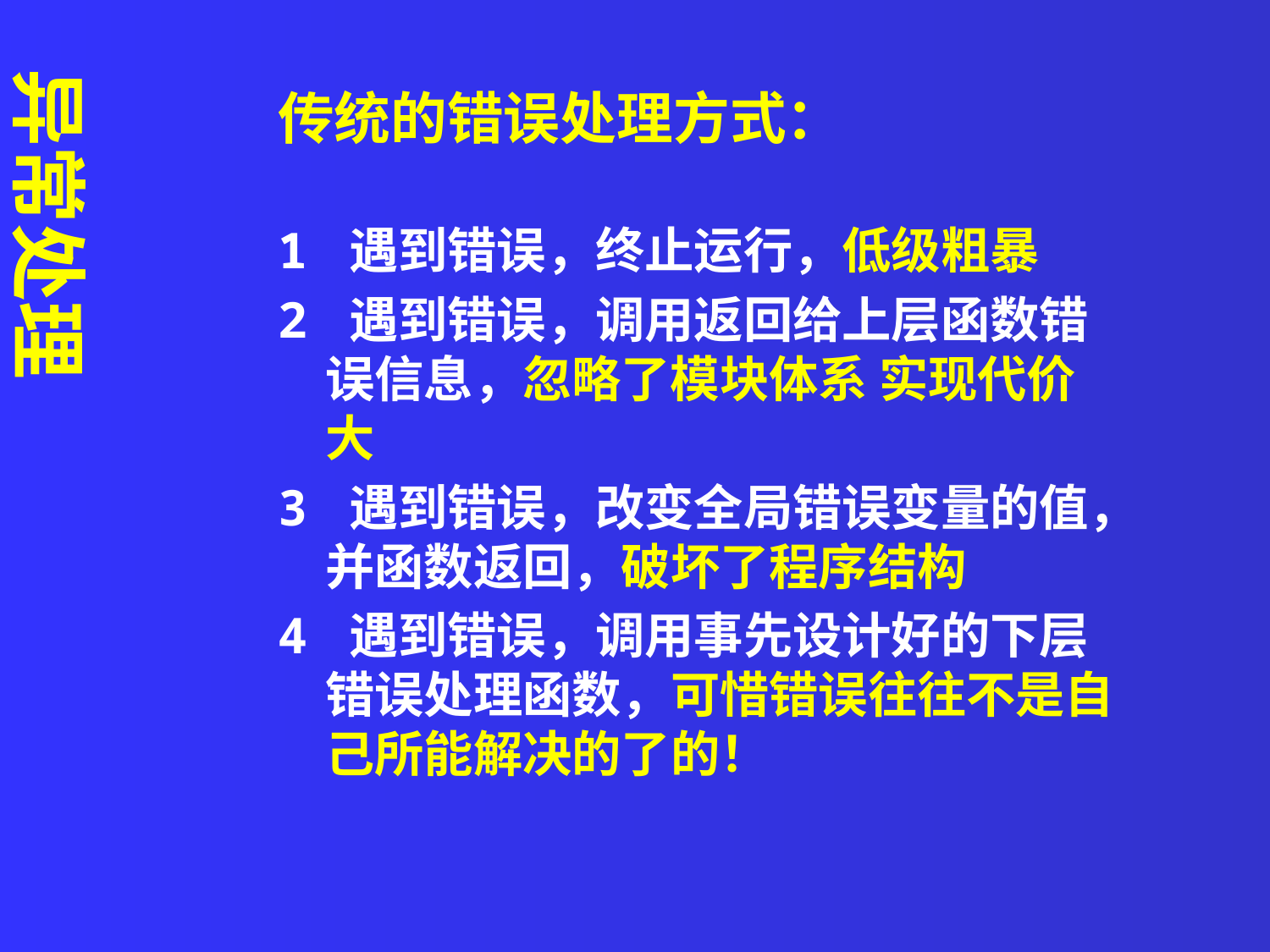

异常处理
传统的错误处理方式：

1 遇到错误，终止运行，低级粗暴
2 遇到错误，调用返回给上层函数错误信息，忽略了模块体系 实现代价大
3 遇到错误，改变全局错误变量的值，并函数返回，破坏了程序结构
4 遇到错误，调用事先设计好的下层错误处理函数，可惜错误往往不是自己所能解决的了的！